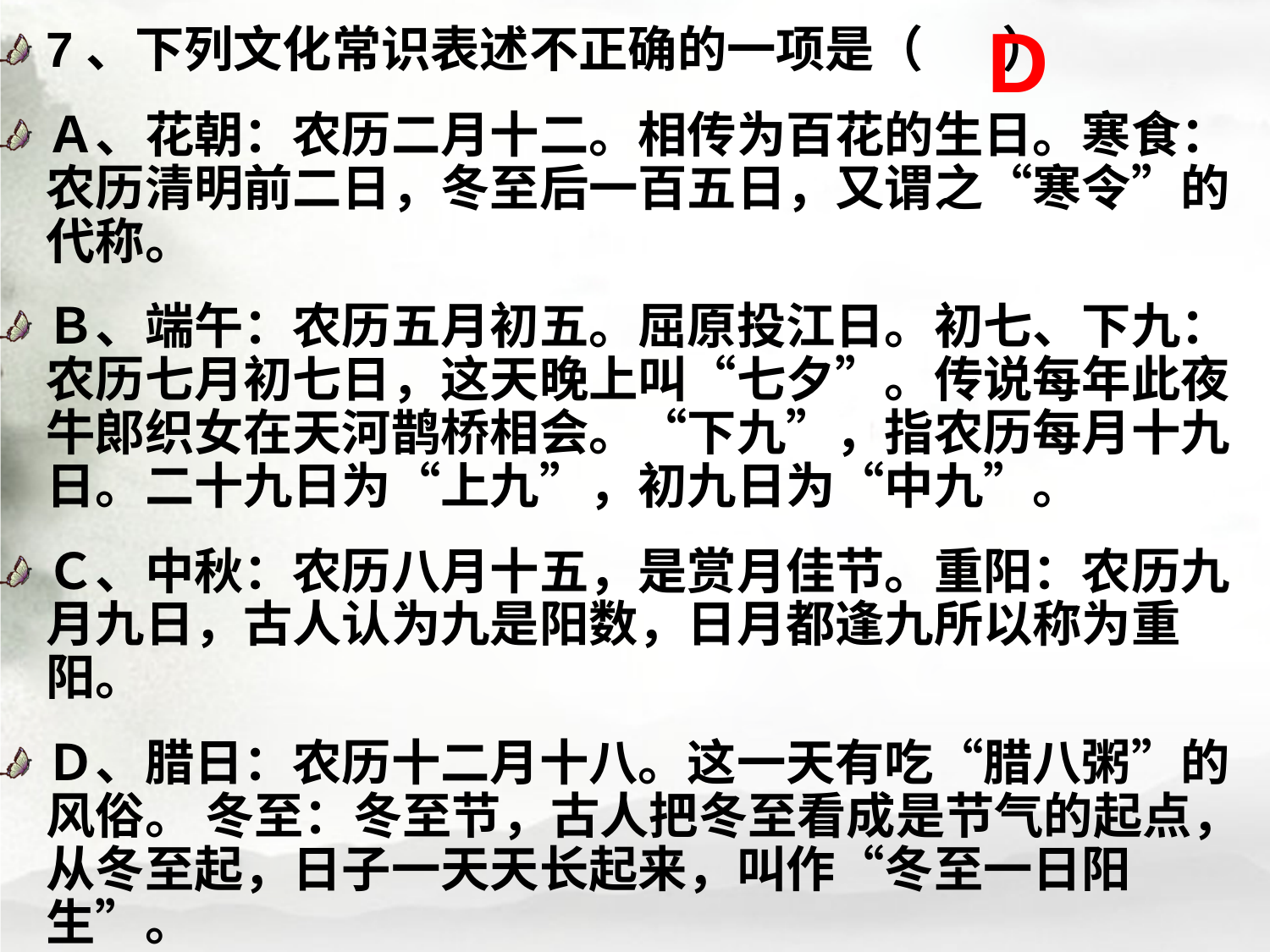

D
7、下列文化常识表述不正确的一项是（       ）
Ａ、花朝：农历二月十二。相传为百花的生日。寒食：农历清明前二日，冬至后一百五日，又谓之“寒令”的代称。
Ｂ、端午：农历五月初五。屈原投江日。初七、下九：农历七月初七日，这天晚上叫“七夕”。传说每年此夜牛郞织女在天河鹊桥相会。“下九”，指农历每月十九日。二十九日为“上九”，初九日为“中九”。
Ｃ、中秋：农历八月十五，是赏月佳节。重阳：农历九月九日，古人认为九是阳数，日月都逢九所以称为重阳。
Ｄ、腊日：农历十二月十八。这一天有吃“腊八粥”的风俗。 冬至：冬至节，古人把冬至看成是节气的起点，从冬至起，日子一天天长起来，叫作“冬至一日阳生”。
#